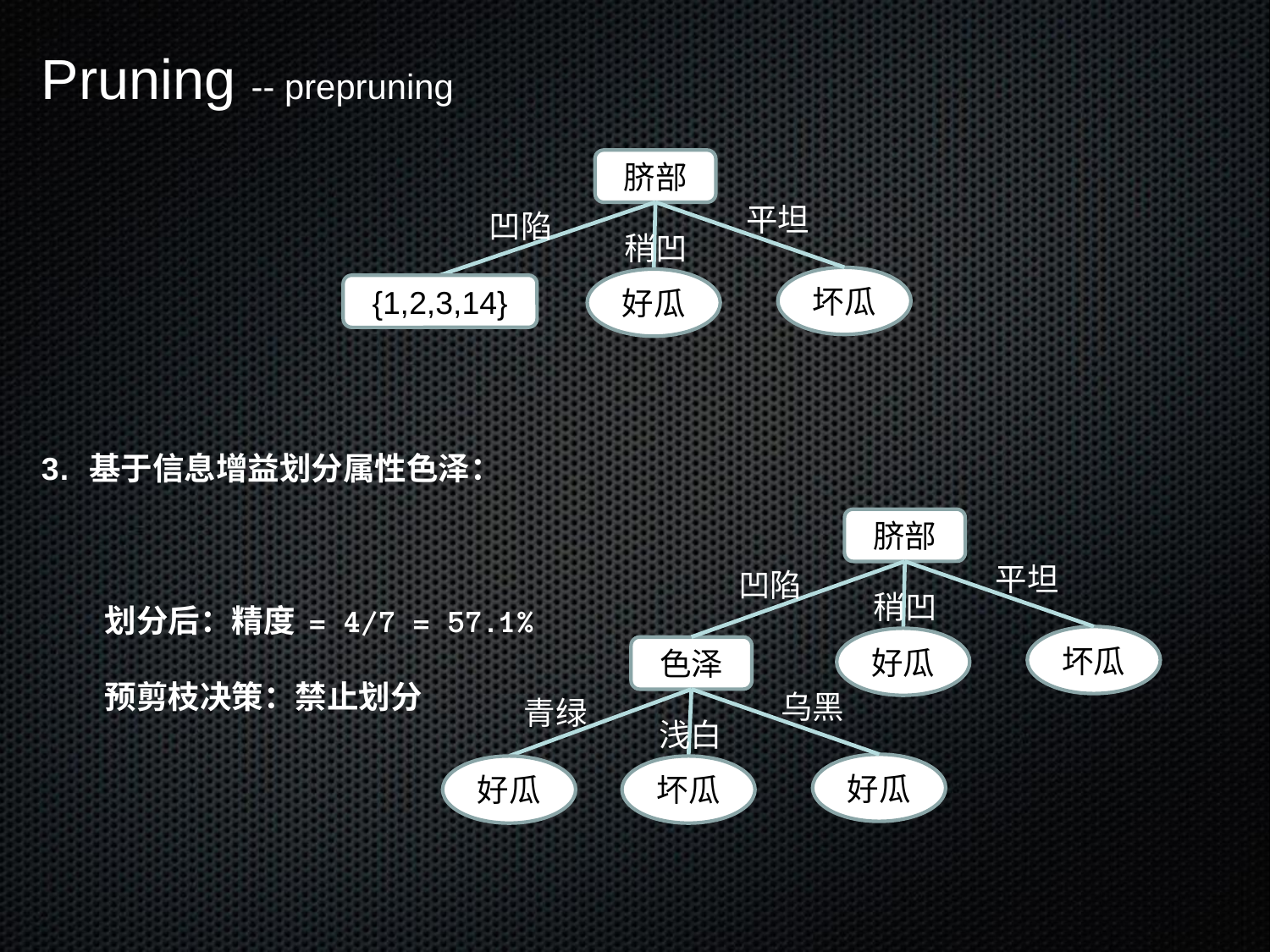

Pruning -- prepruning
脐部

基于信息增益划分属性色泽：

划分后：精度 = 4/7 = 57.1%

预剪枝决策：禁止划分
平坦
凹陷
稍凹
坏瓜
好瓜
{1,2,3,14}
脐部
平坦
凹陷
稍凹
坏瓜
好瓜
色泽
乌黑
青绿
浅白
好瓜
坏瓜
好瓜